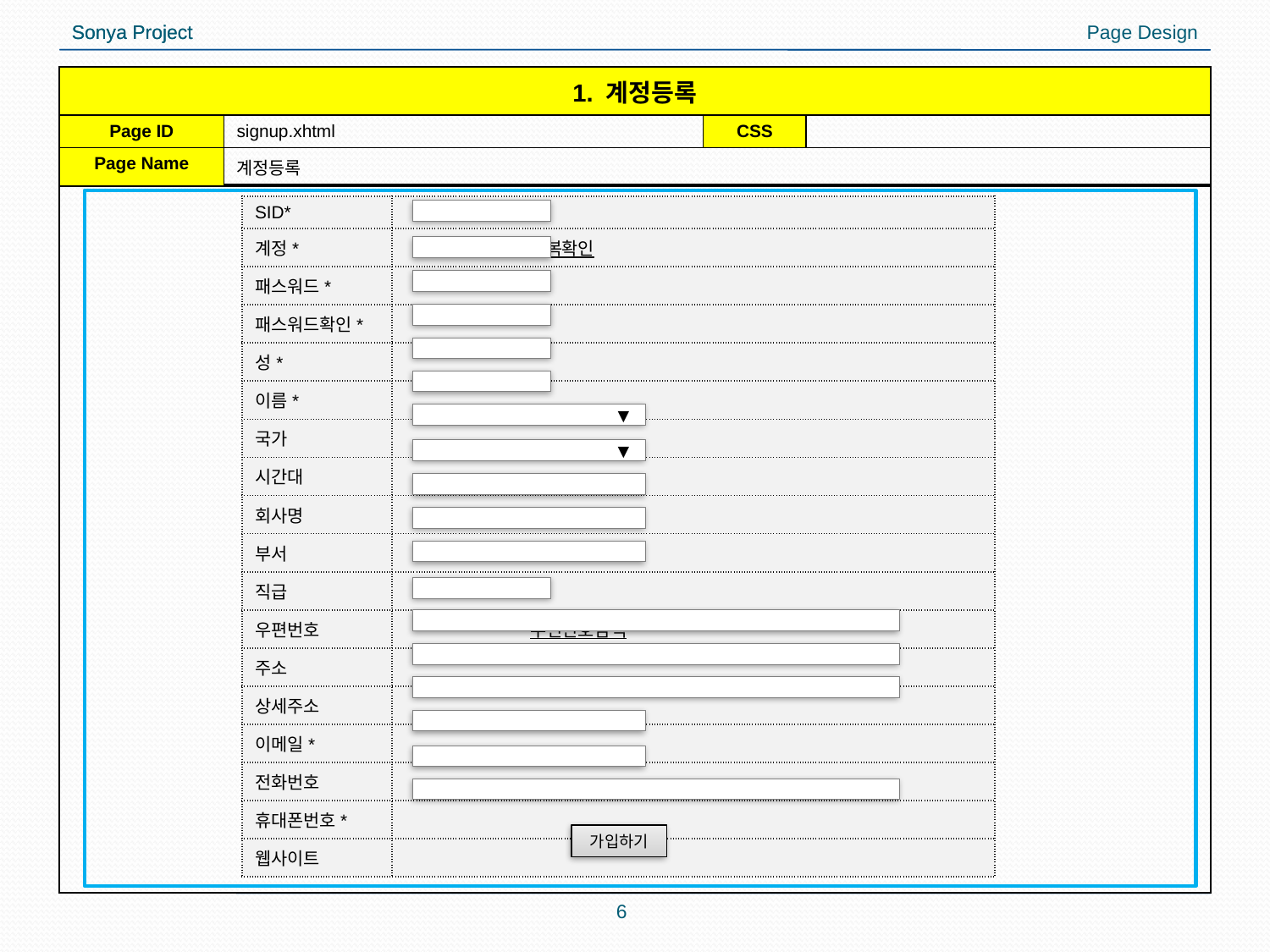

| 1. 계정등록 |  |  |  |
| --- | --- | --- | --- |
| Page ID | signup.xhtml | CSS |  |
| Page Name | 계정등록 |  |  |

| SID\* |  |
| --- | --- |
| 계정\* | 중복확인 |
| 패스워드\* |  |
| 패스워드확인\* |  |
| 성\* |  |
| 이름\* |  |
| 국가 |  |
| 시간대 |  |
| 회사명 |  |
| 부서 |  |
| 직급 |  |
| 우편번호 | 우편번호검색 |
| 주소 |  |
| 상세주소 |  |
| 이메일\* |  |
| 전화번호 |  |
| 휴대폰번호\* |  |
| 웹사이트 |  |

▼
▼

가입하기
6